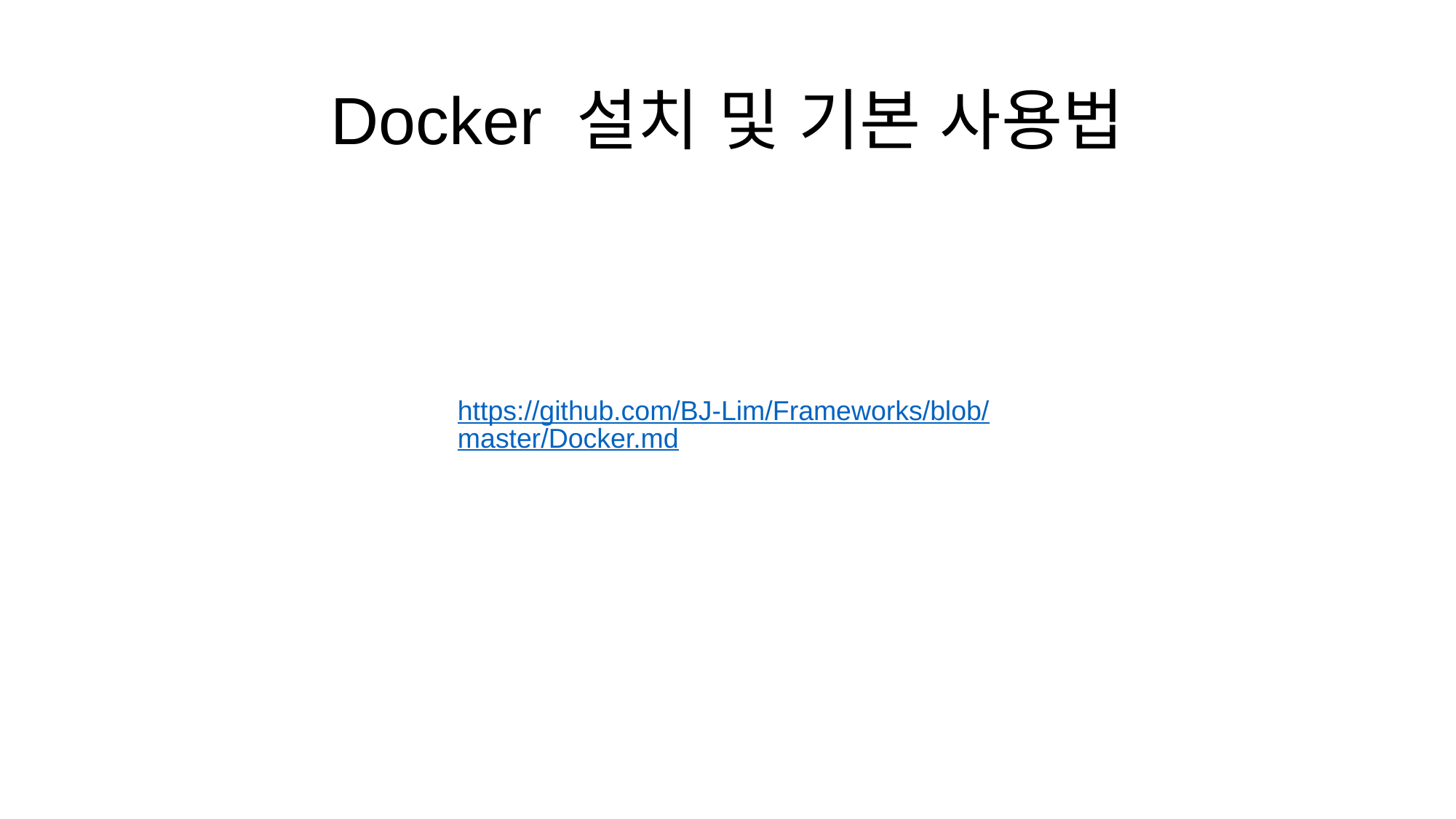

# Docker 설치 및 기본 사용법
https://github.com/BJ-Lim/Frameworks/blob/master/Docker.md